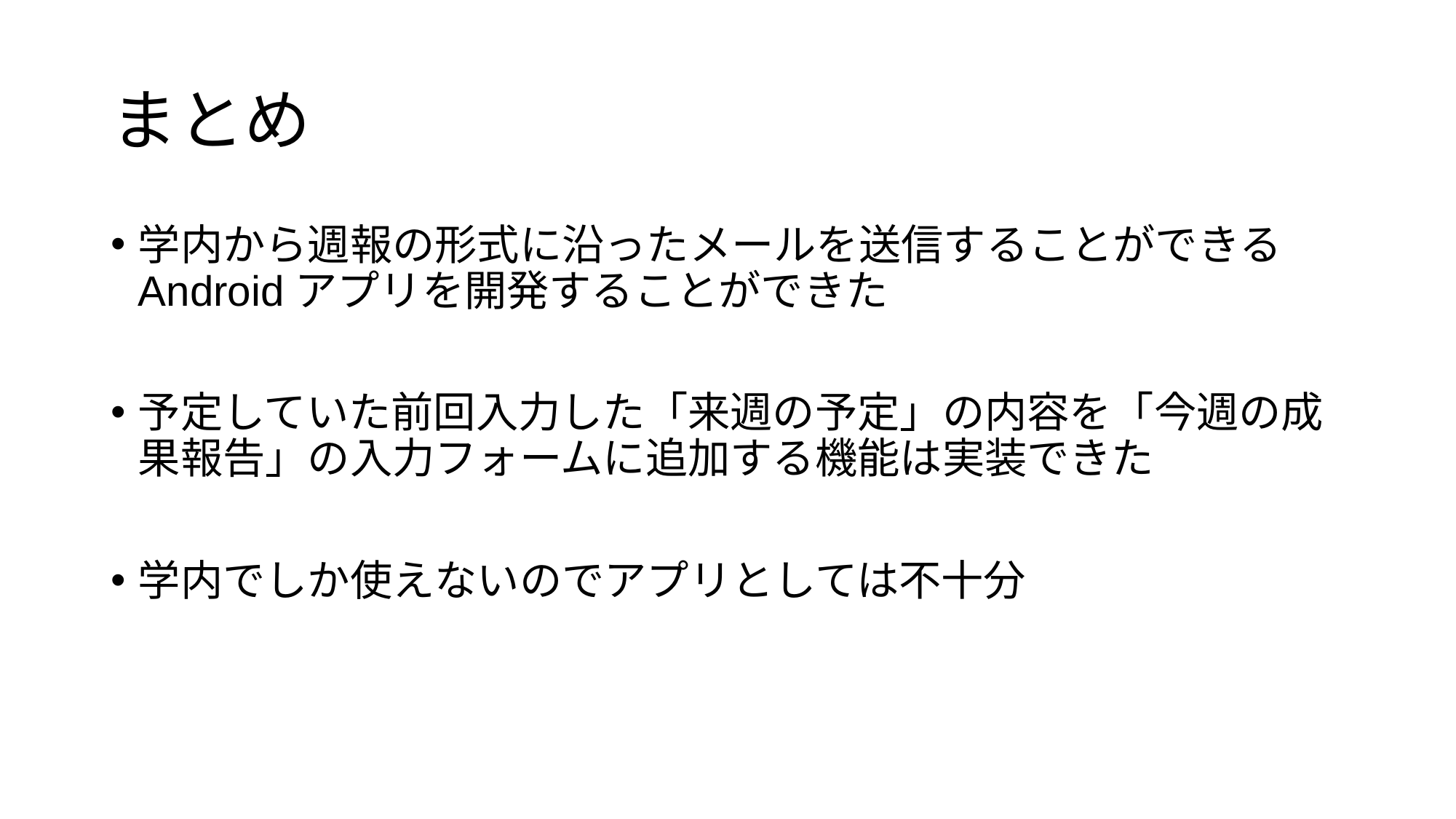

# まとめ
学内から週報の形式に沿ったメールを送信することができるAndroidアプリを開発することができた

予定していた前回入力した「来週の予定」の内容を「今週の成果報告」の入力フォームに追加する機能は実装できた

学内でしか使えないのでアプリとしては不十分